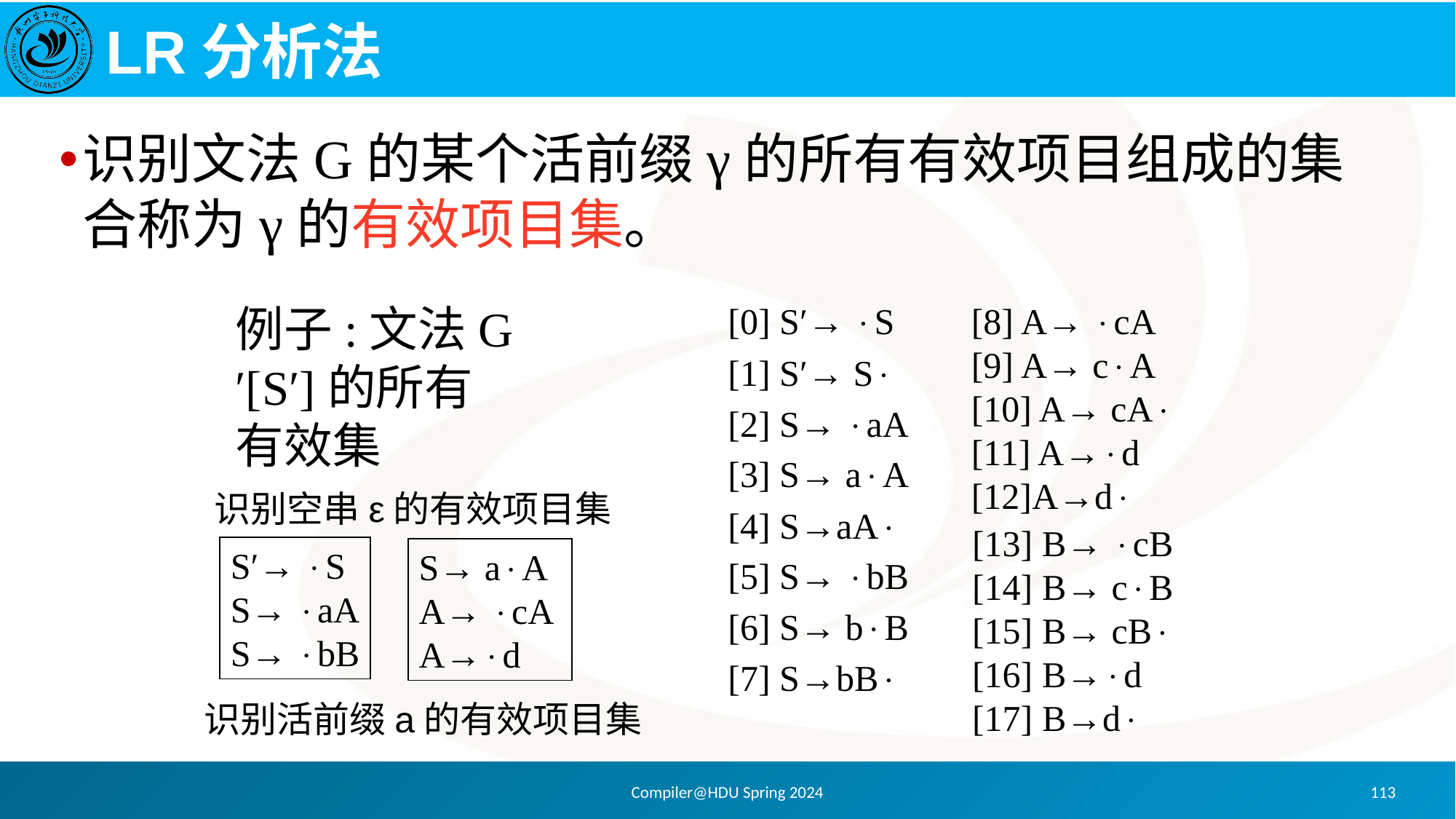

# LR分析法
识别文法G的某个活前缀γ的所有有效项目组成的集合称为γ的有效项目集。
[0] S′→ ⋅S
[1] S′→ S⋅
[2] S→ ⋅aA
[3] S→ a⋅A
[4] S→aA⋅
[5] S→ ⋅bB
[6] S→ b⋅B
[7] S→bB⋅
[8] A→ ⋅cA
[9] A→ c⋅A
[10] A→ cA⋅
[11] A→⋅d
[12]A→d⋅
例子:文法G′[S′]的所有有效集
识别空串ε的有效项目集
[13] B→ ⋅cB
[14] B→ c⋅B
[15] B→ cB⋅
[16] B→⋅d
[17] B→d⋅
S′→ ⋅S
S→ ⋅aA
S→ ⋅bB
S→ a⋅A
A→ ⋅cA
A→⋅d
识别活前缀a的有效项目集
Compiler@HDU Spring 2024
113